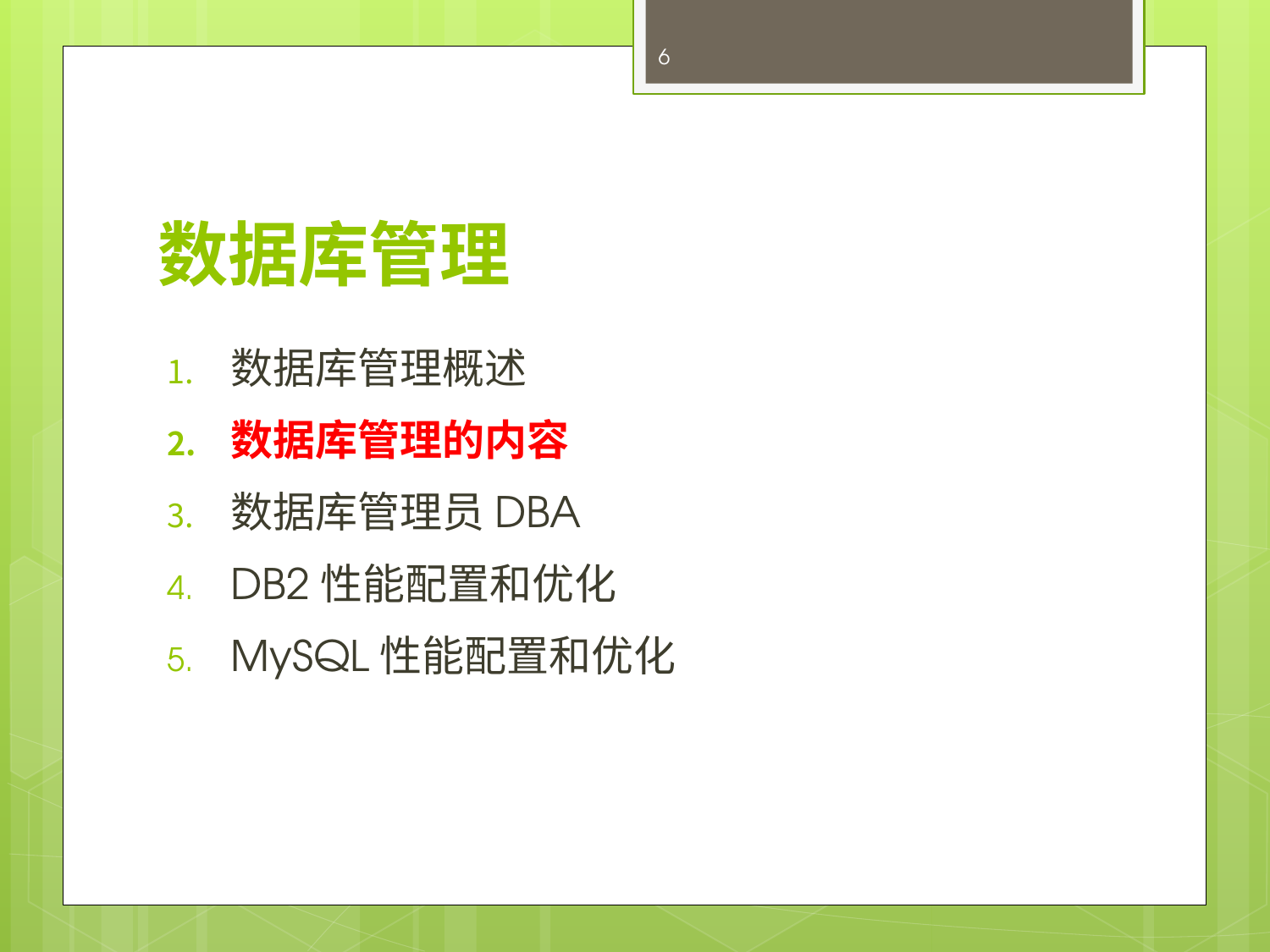

6
# 数据库管理
数据库管理概述
数据库管理的内容
数据库管理员DBA
DB2性能配置和优化
MySQL性能配置和优化